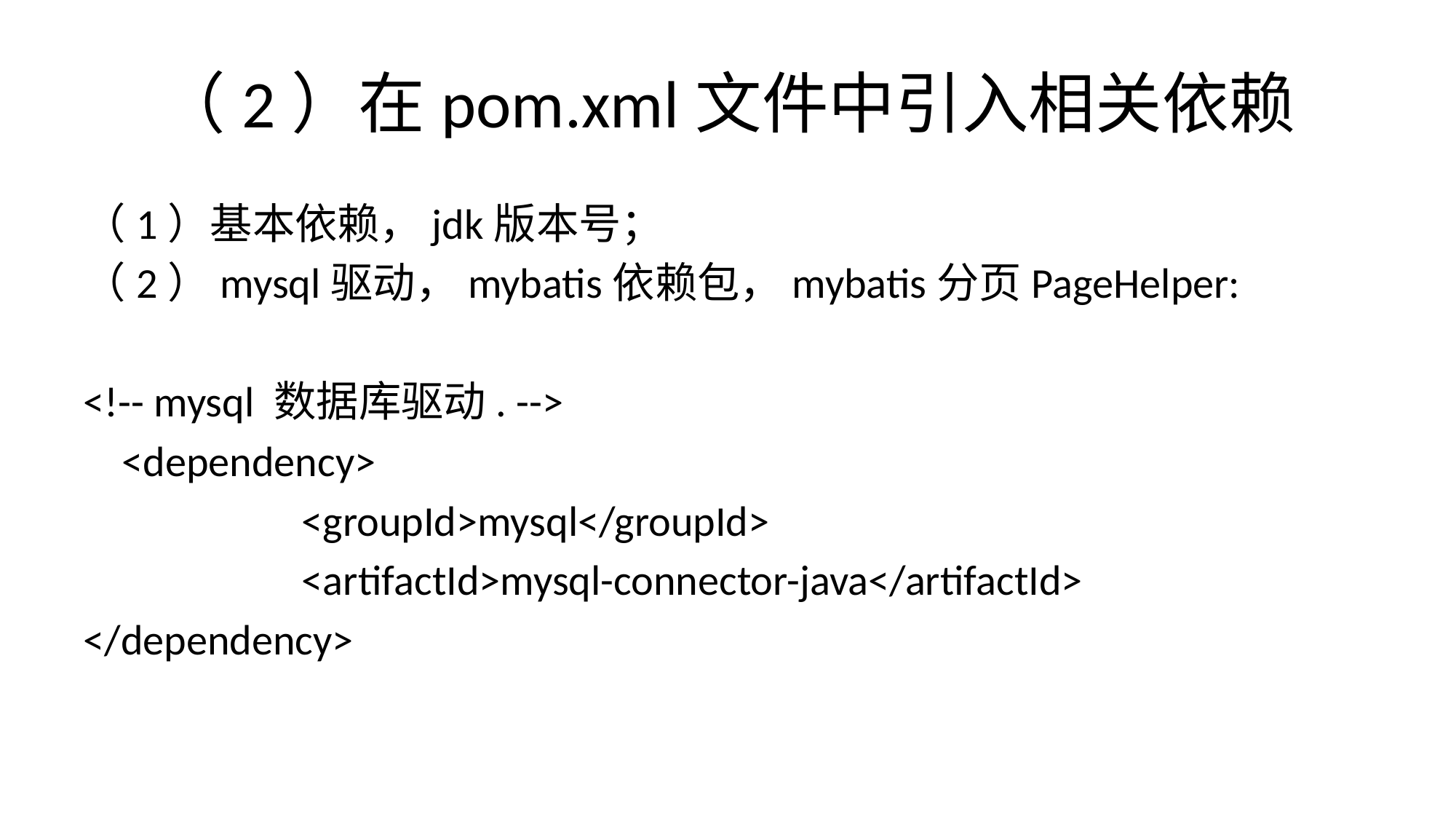

# （2）在pom.xml文件中引入相关依赖
（1）基本依赖，jdk版本号；
（2）mysql驱动，mybatis依赖包，mybatis分页PageHelper:

<!-- mysql 数据库驱动. -->
    <dependency>
		<groupId>mysql</groupId>
		<artifactId>mysql-connector-java</artifactId>
</dependency>